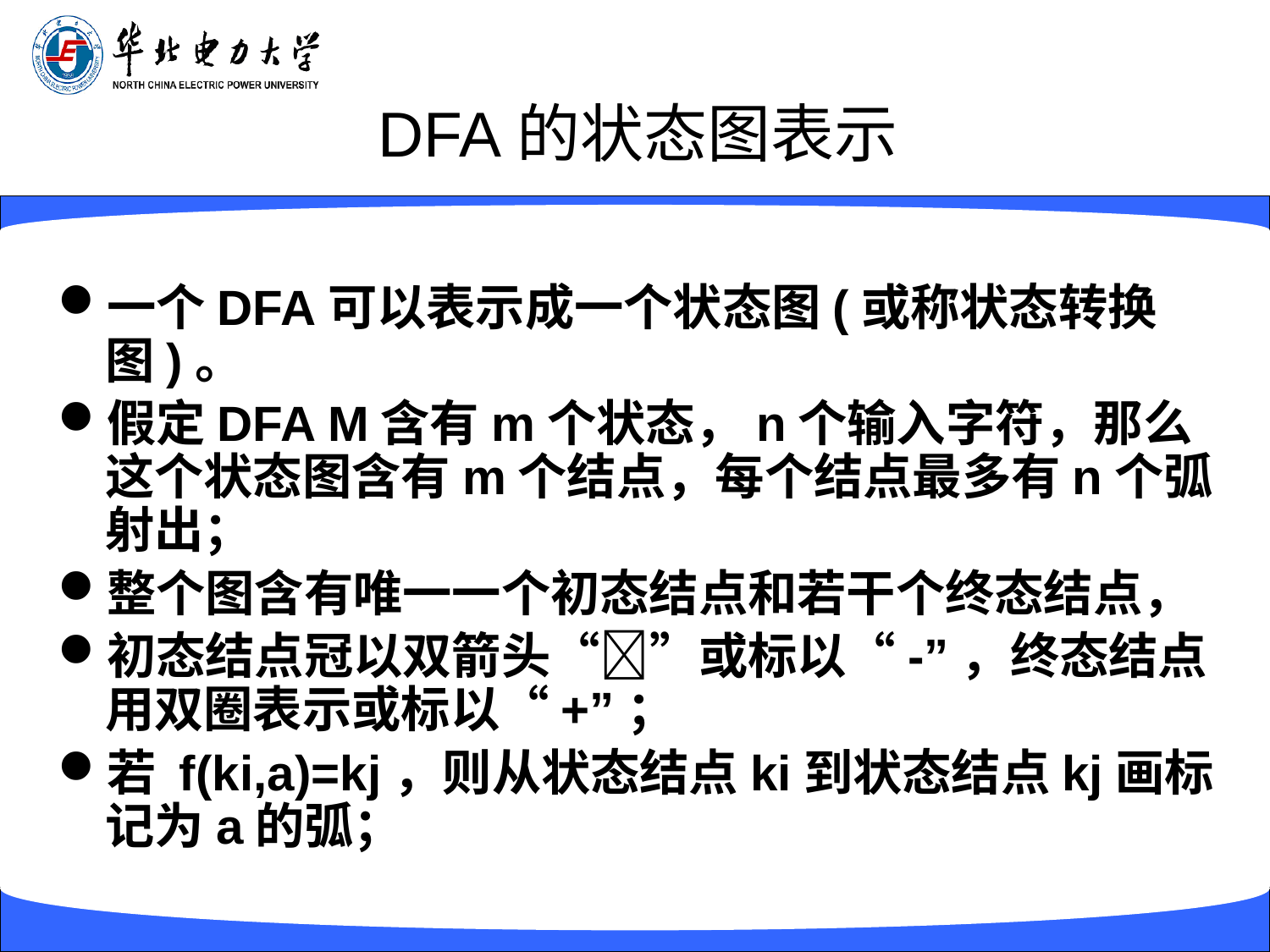

# DFA的状态图表示
一个DFA可以表示成一个状态图(或称状态转换图)。
假定DFA M含有m个状态，n个输入字符，那么这个状态图含有m个结点，每个结点最多有n个弧射出；
整个图含有唯一一个初态结点和若干个终态结点，
初态结点冠以双箭头“⇒”或标以“-”，终态结点用双圈表示或标以“+”；
若 f(ki,a)=kj，则从状态结点ki到状态结点kj画标记为a的弧；